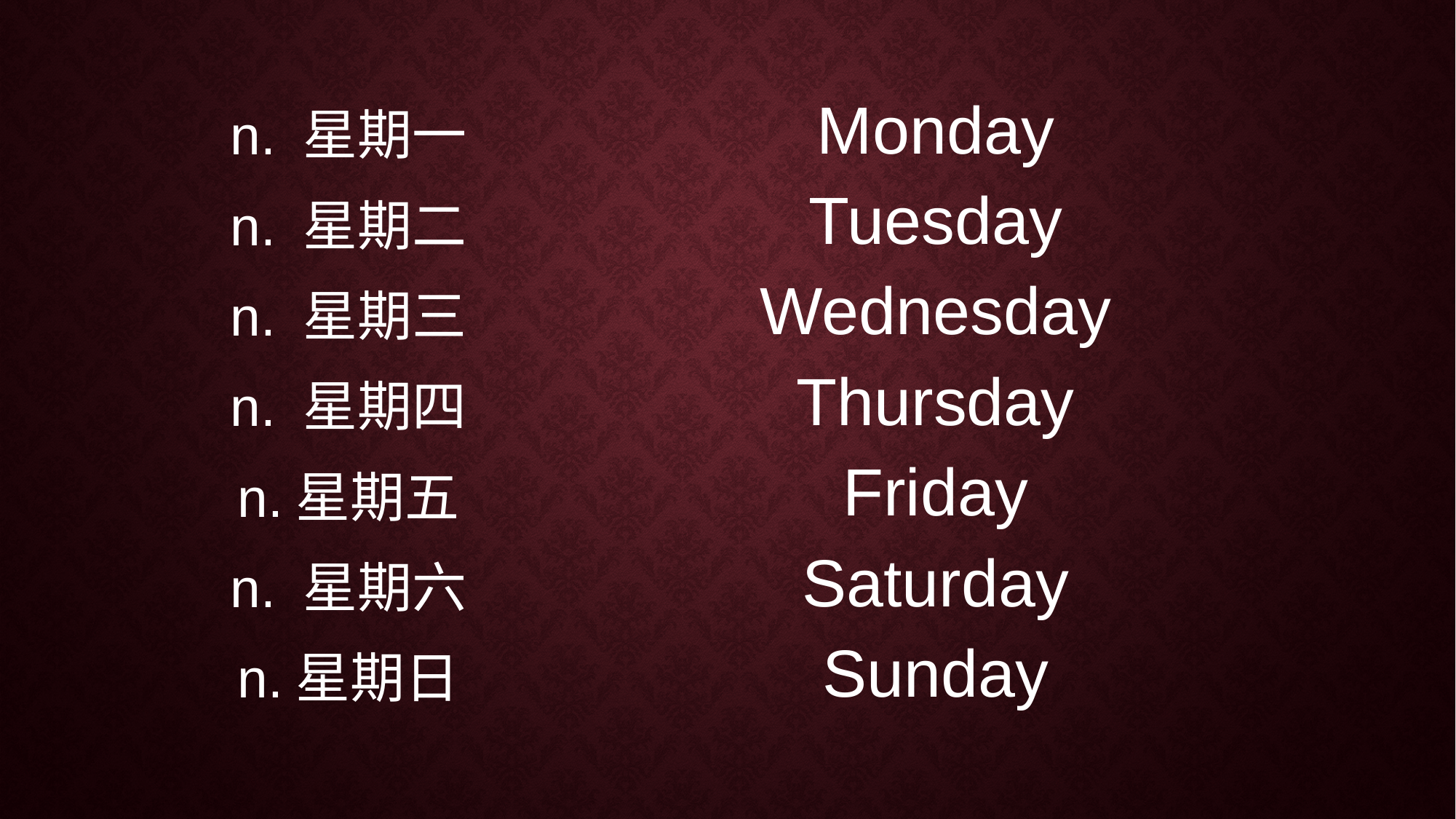

| n. 星期一 | Monday |
| --- | --- |
| n. 星期二 | Tuesday |
| n. 星期三 | Wednesday |
| n. 星期四 | Thursday |
| n.星期五 | Friday |
| n. 星期六 | Saturday |
| n.星期日 | Sunday |